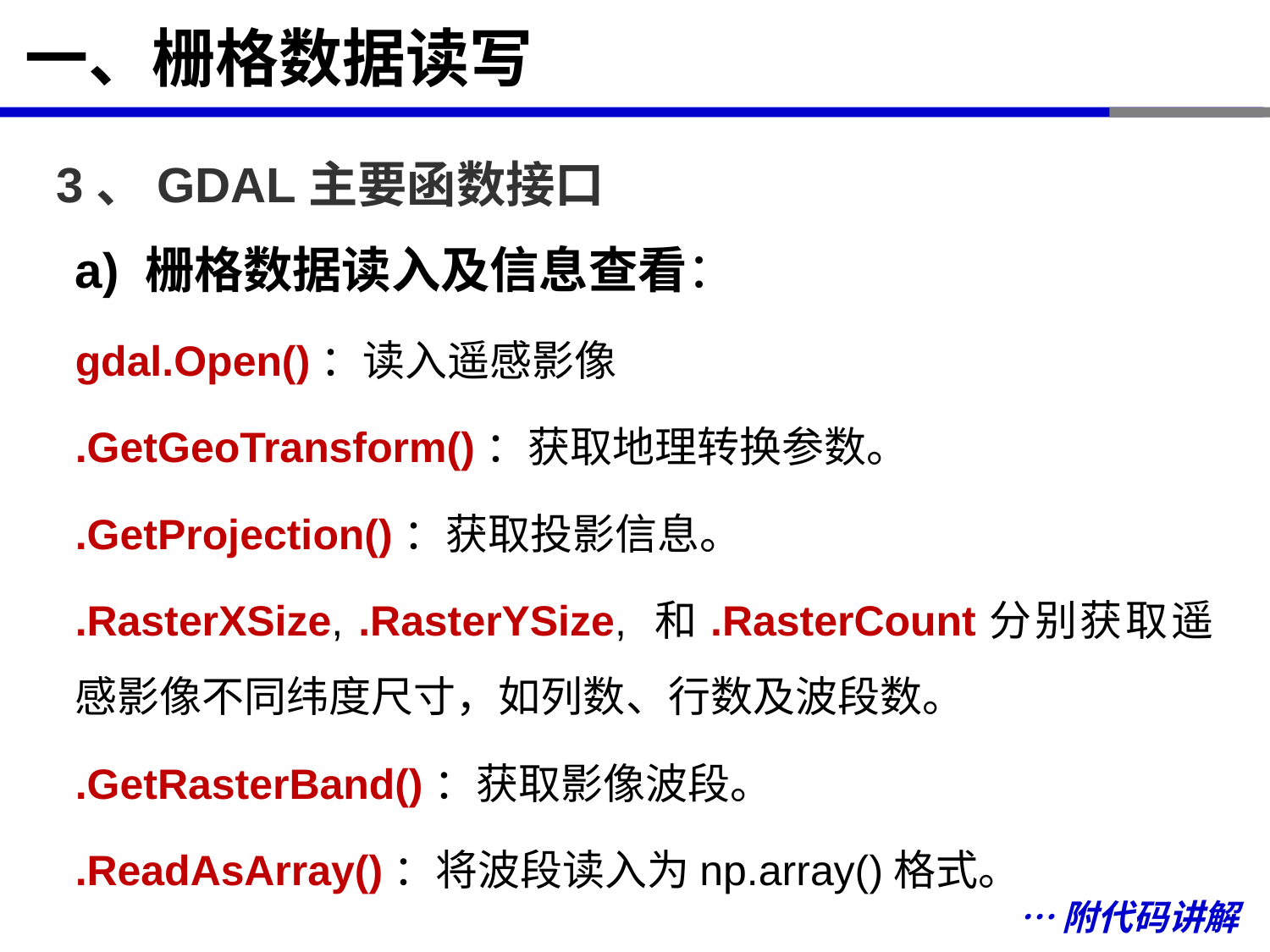

# 一、栅格数据读写
3、GDAL主要函数接口
a) 栅格数据读入及信息查看：
gdal.Open()：读入遥感影像
.GetGeoTransform()：获取地理转换参数。
.GetProjection()：获取投影信息。
.RasterXSize, .RasterYSize, 和.RasterCount分别获取遥感影像不同纬度尺寸，如列数、行数及波段数。
.GetRasterBand()：获取影像波段。
.ReadAsArray()：将波段读入为np.array()格式。
…附代码讲解